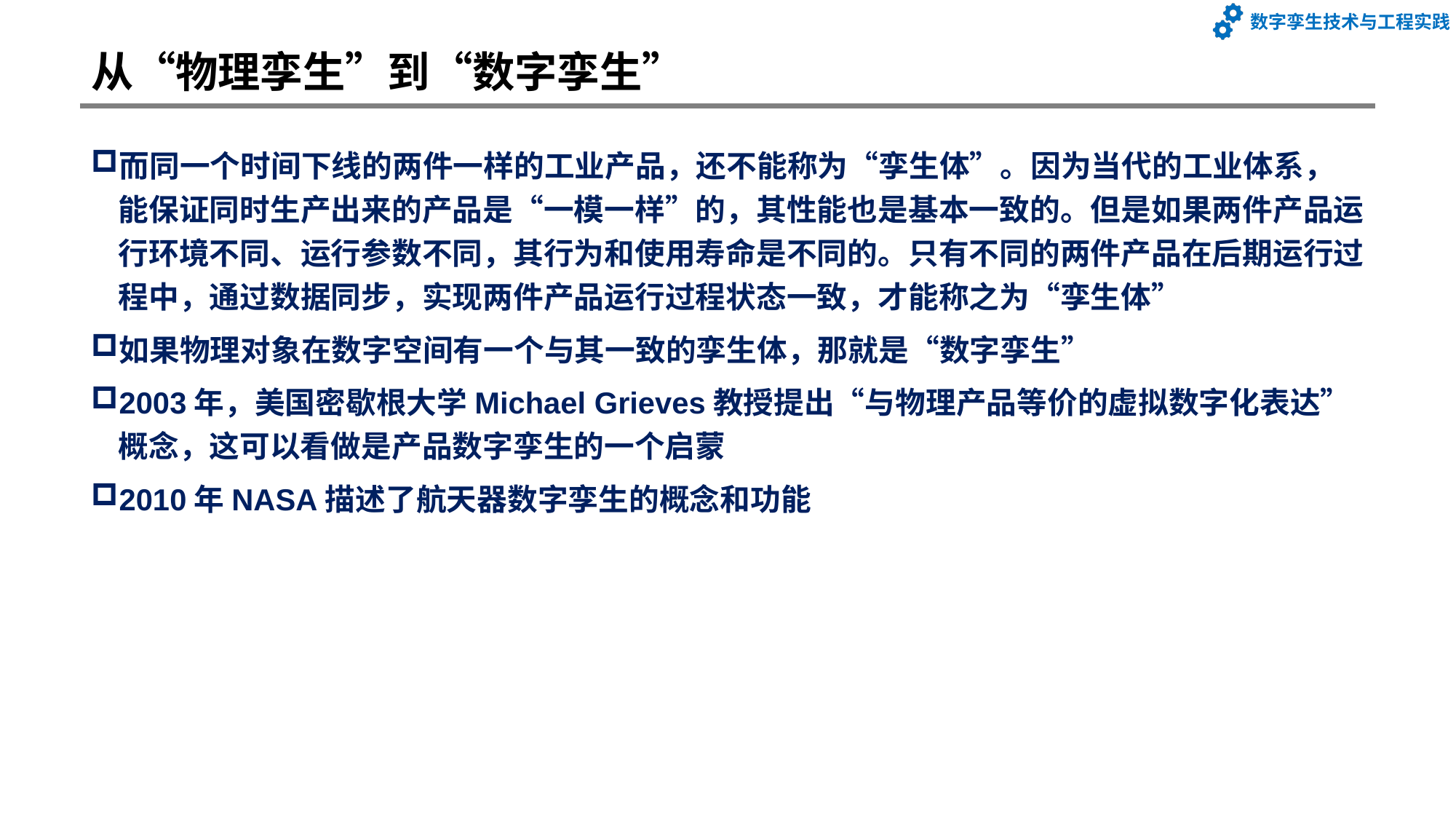

# 从“物理孪生”到“数字孪生”
而同一个时间下线的两件一样的工业产品，还不能称为“孪生体”。因为当代的工业体系，能保证同时生产出来的产品是“一模一样”的，其性能也是基本一致的。但是如果两件产品运行环境不同、运行参数不同，其行为和使用寿命是不同的。只有不同的两件产品在后期运行过程中，通过数据同步，实现两件产品运行过程状态一致，才能称之为“孪生体”
如果物理对象在数字空间有一个与其一致的孪生体，那就是“数字孪生”
2003年，美国密歇根大学Michael Grieves教授提出“与物理产品等价的虚拟数字化表达”概念，这可以看做是产品数字孪生的一个启蒙
2010年NASA描述了航天器数字孪生的概念和功能